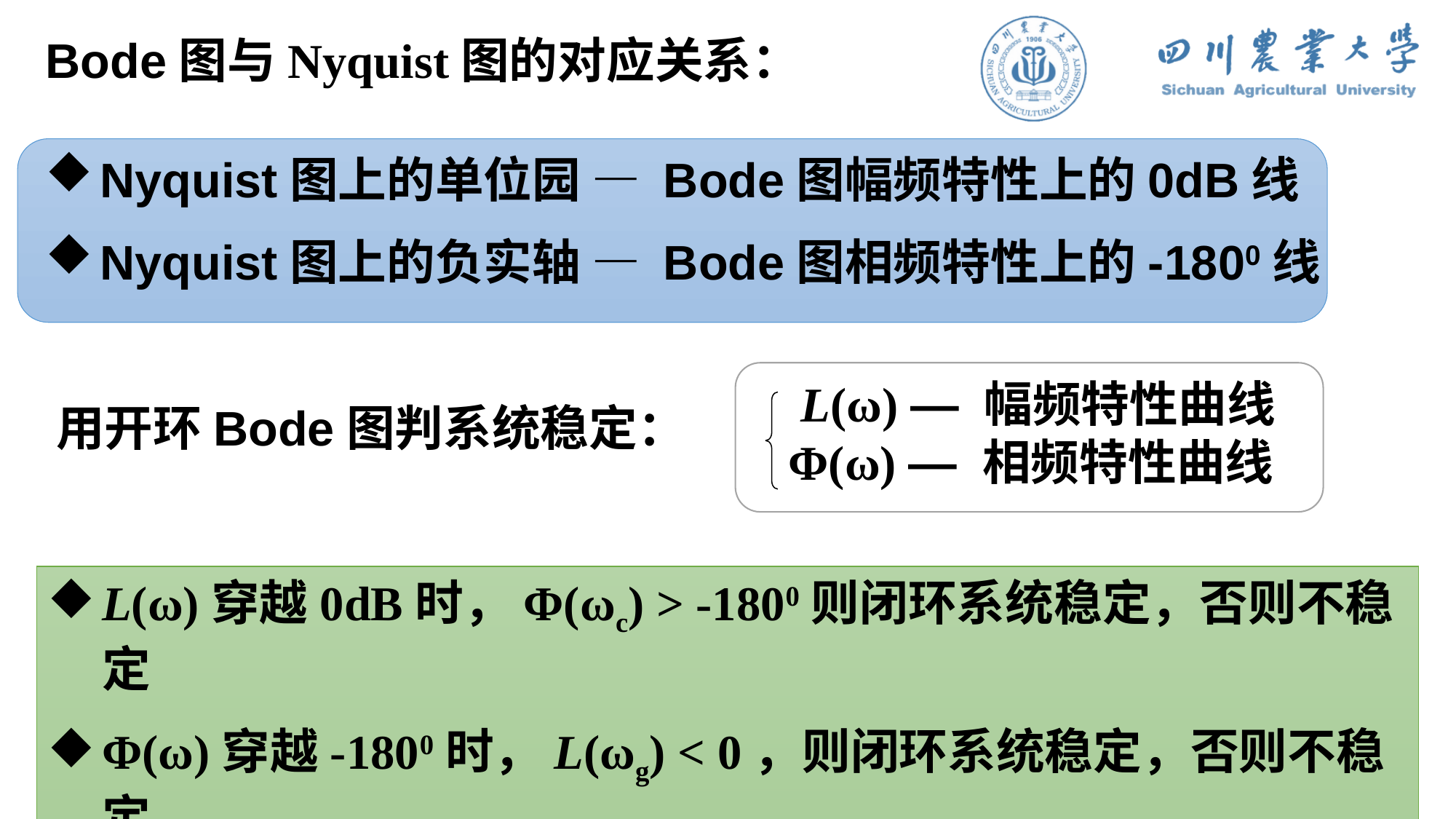

Bode图与Nyquist图的对应关系：
Nyquist图上的单位园 — Bode图幅频特性上的0dB线
Nyquist图上的负实轴 — Bode图相频特性上的-1800线

 L(ω) — 幅频特性曲线Φ(ω) — 相频特性曲线
用开环Bode图判系统稳定：

L(ω)穿越0dB时，Φ(ωc) > -1800则闭环系统稳定，否则不稳定
Φ(ω)穿越-1800时，L(ωg) < 0，则闭环系统稳定，否则不稳定